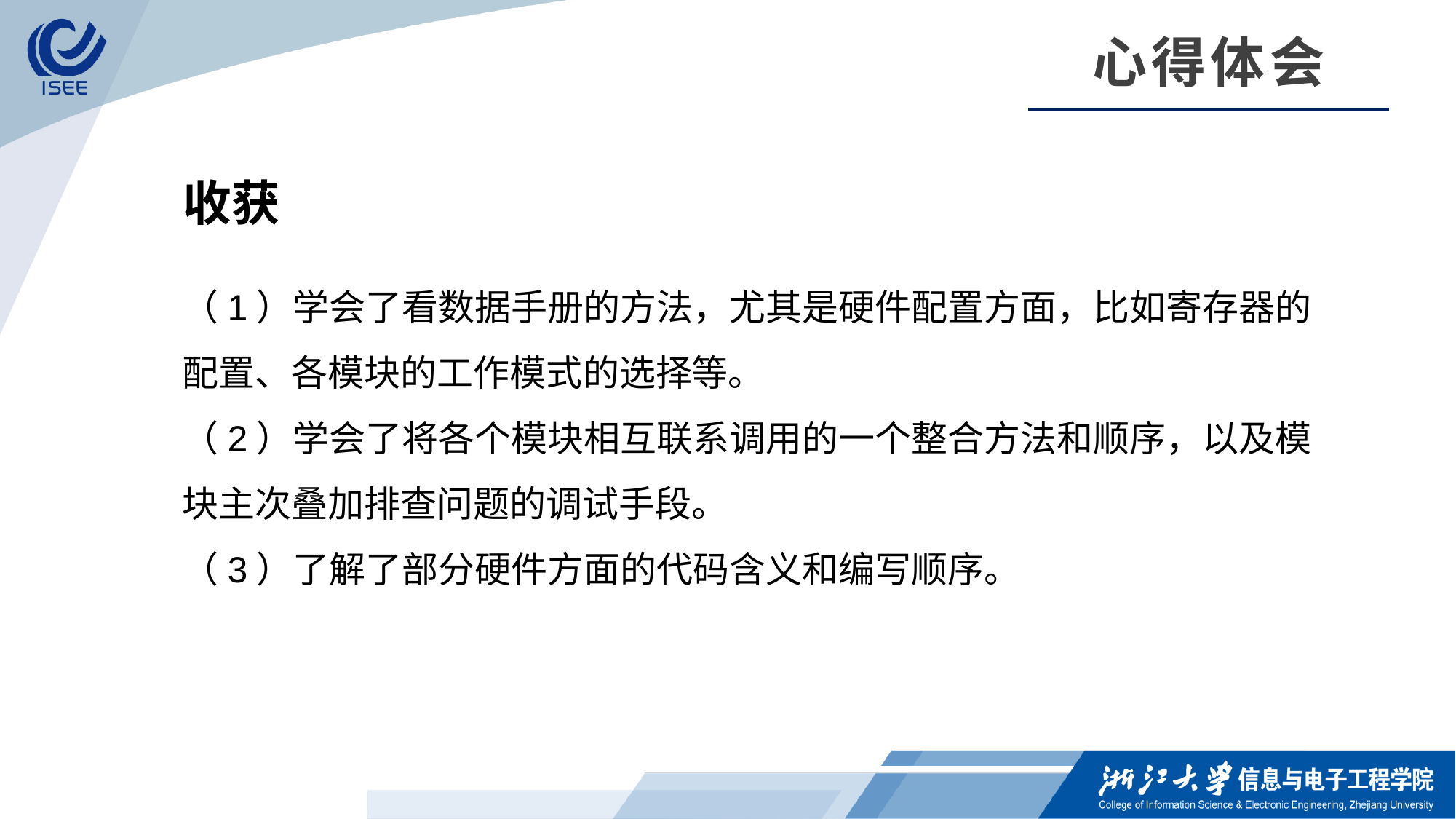

心得体会
收获
（1）学会了看数据手册的方法，尤其是硬件配置方面，比如寄存器的配置、各模块的工作模式的选择等。
（2）学会了将各个模块相互联系调用的一个整合方法和顺序，以及模块主次叠加排查问题的调试手段。
（3）了解了部分硬件方面的代码含义和编写顺序。